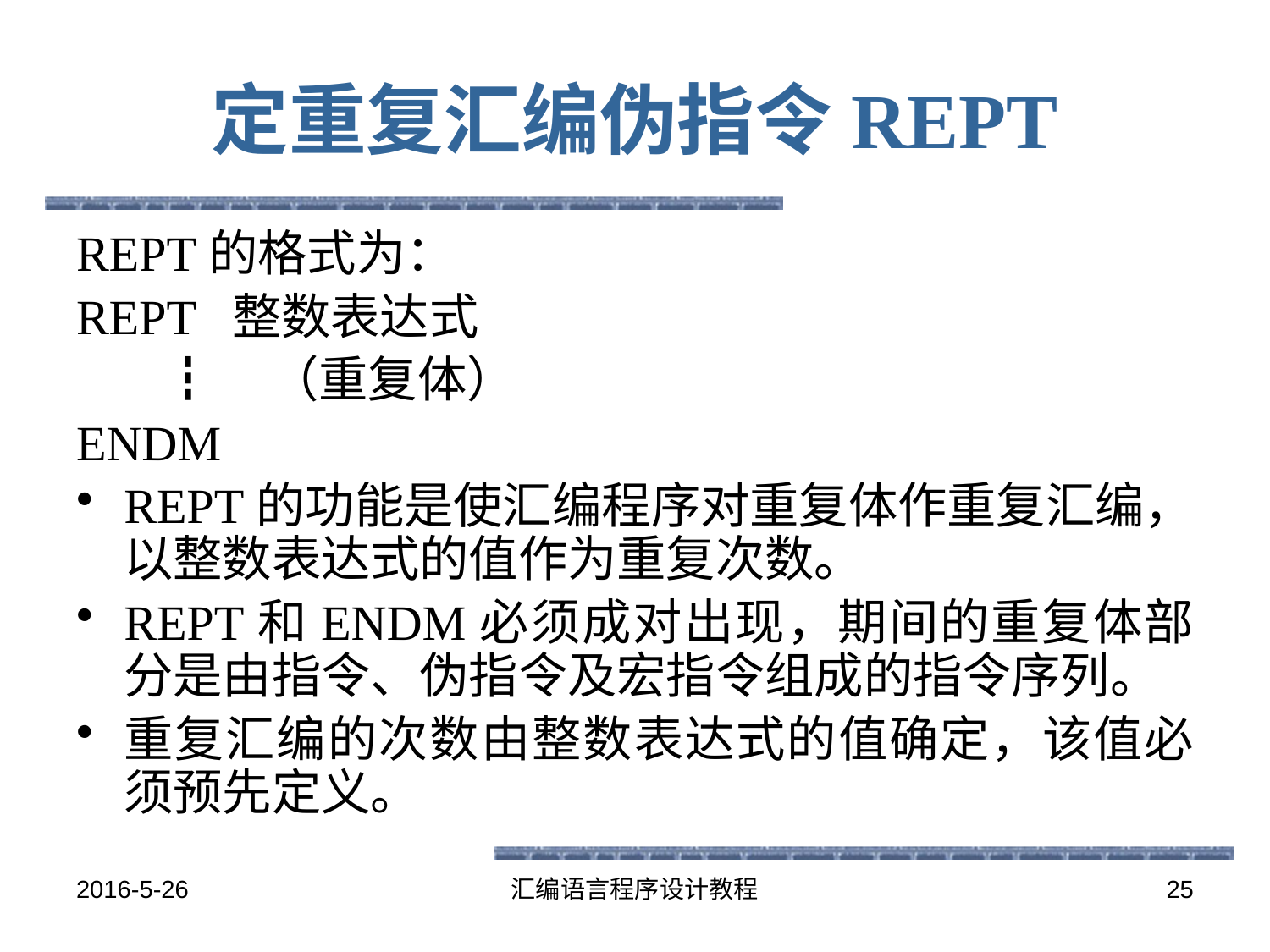

# 定重复汇编伪指令REPT
REPT的格式为：
REPT  整数表达式
        ┇    （重复体）
ENDM
REPT的功能是使汇编程序对重复体作重复汇编，以整数表达式的值作为重复次数。
REPT和ENDM必须成对出现，期间的重复体部分是由指令、伪指令及宏指令组成的指令序列。
重复汇编的次数由整数表达式的值确定，该值必须预先定义。
2016-5-26
汇编语言程序设计教程
25